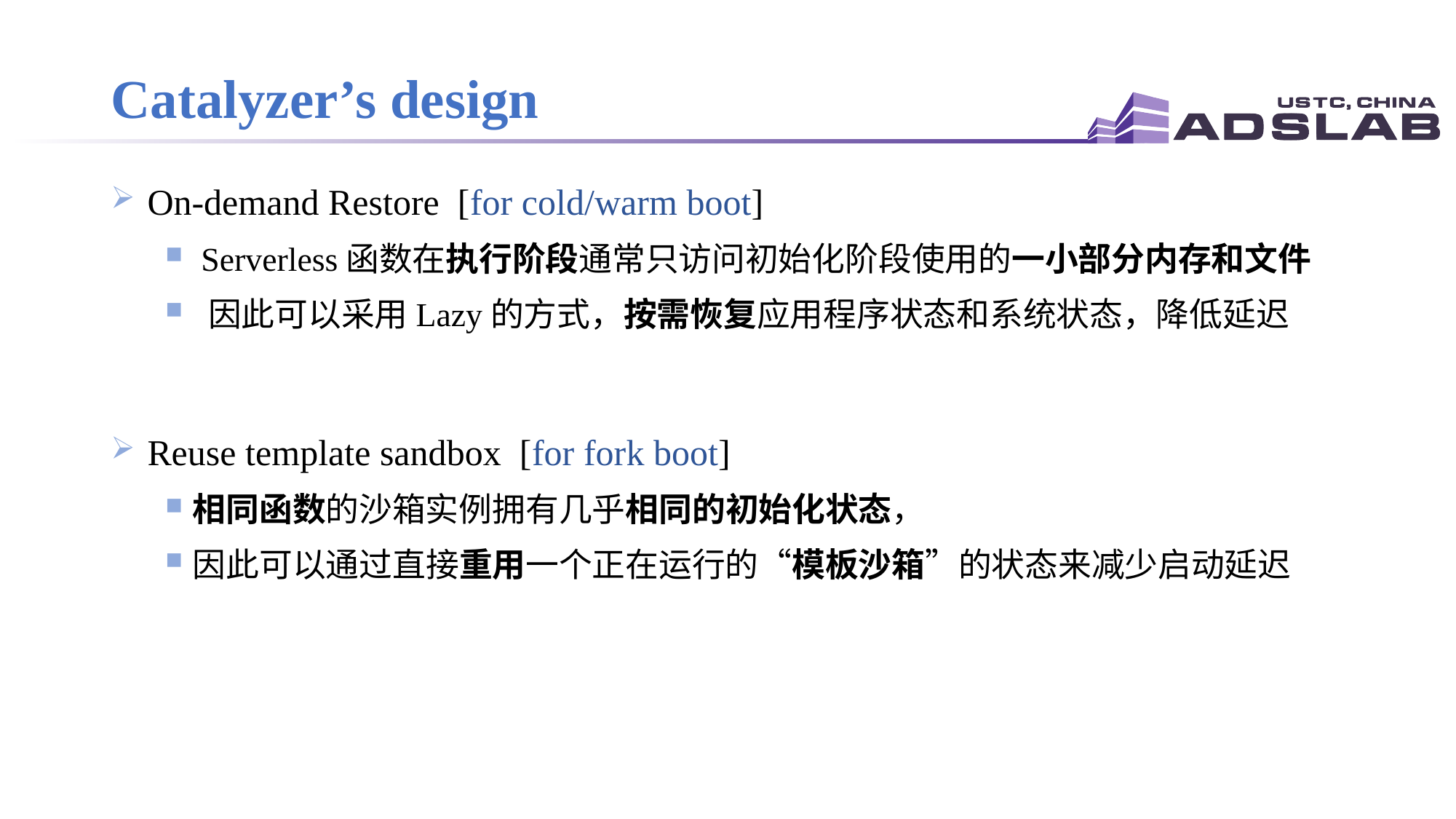

# Catalyzer’s design
 On-demand Restore  [for cold/warm boot]
 Serverless函数在执行阶段通常只访问初始化阶段使用的一小部分内存和文件
 因此可以采用Lazy的方式，按需恢复应用程序状态和系统状态，降低延迟

 Reuse template sandbox  [for fork boot]
相同函数的沙箱实例拥有几乎相同的初始化状态，
因此可以通过直接重用一个正在运行的“模板沙箱”的状态来减少启动延迟